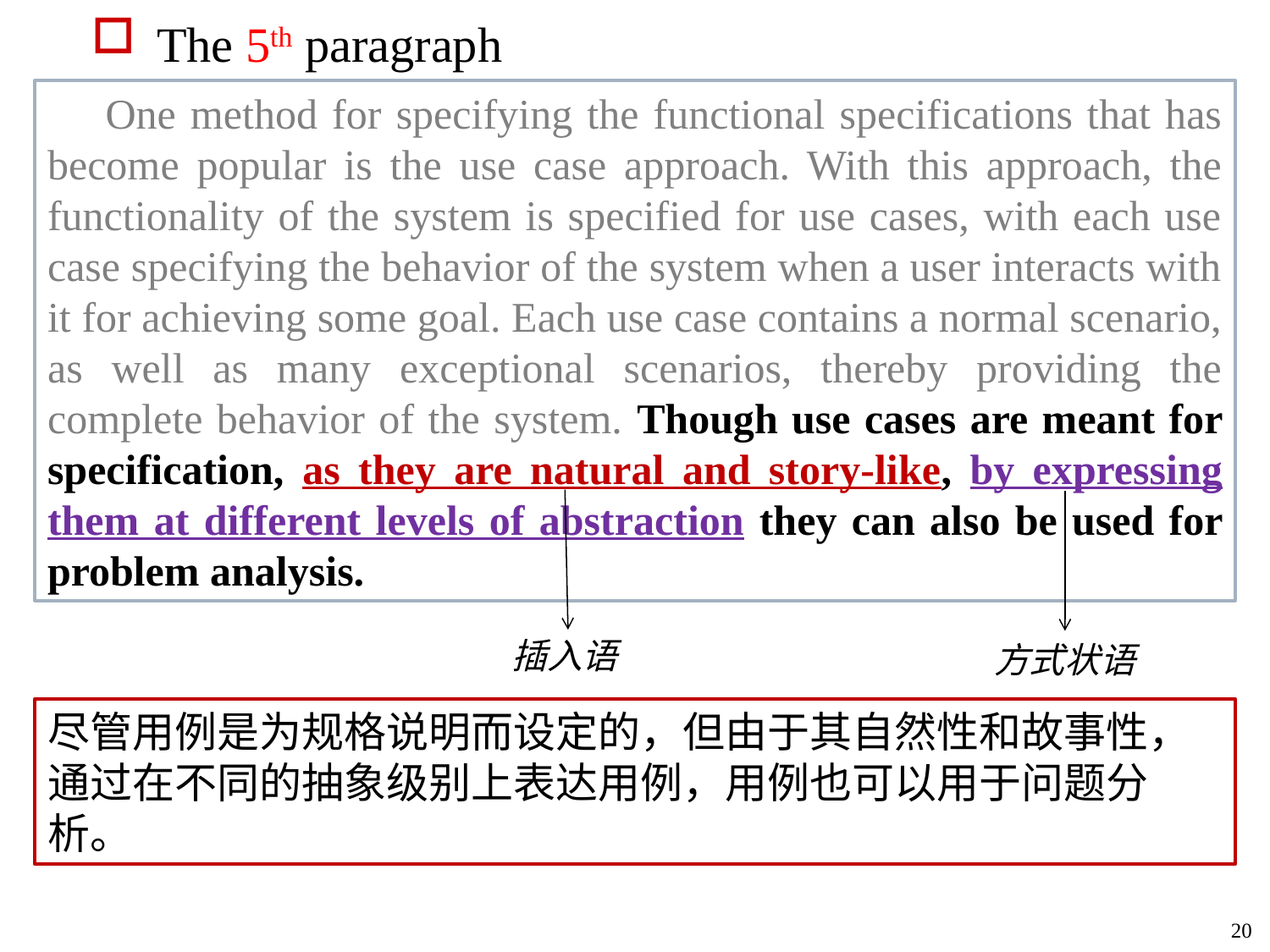

The 5th paragraph
    One method for specifying the functional specifications that has become popular is the use case approach. With this approach, the functionality of the system is specified for use cases, with each use case specifying the behavior of the system when a user interacts with it for achieving some goal. Each use case contains a normal scenario, as well as many exceptional scenarios, thereby providing the complete behavior of the system. Though use cases are meant for specification, as they are natural and story-like, by expressing them at different levels of abstraction they can also be used for problem analysis.
插入语
方式状语
尽管用例是为规格说明而设定的，但由于其自然性和故事性，通过在不同的抽象级别上表达用例，用例也可以用于问题分析。
20